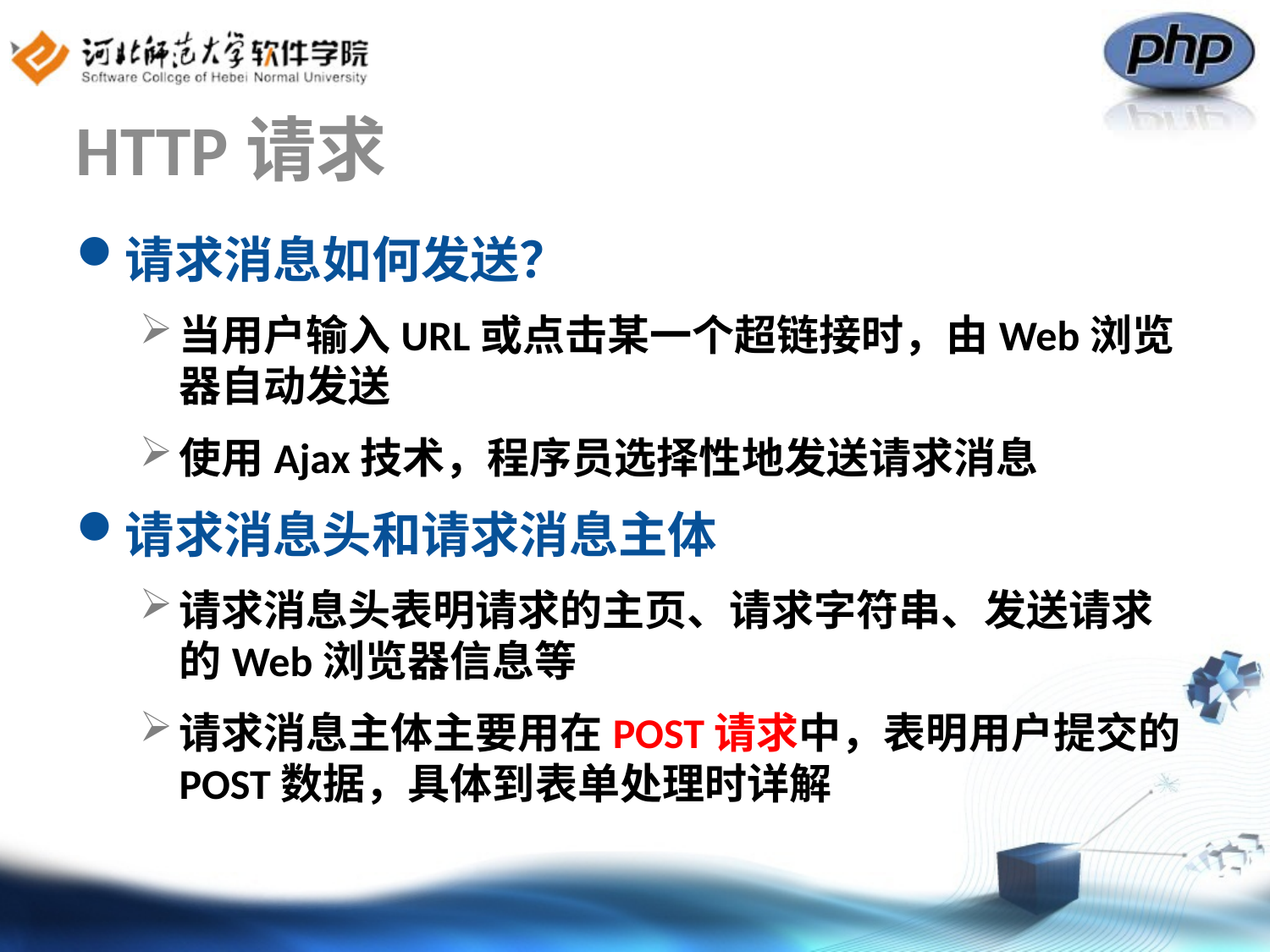

# HTTP请求
请求消息如何发送？
当用户输入URL或点击某一个超链接时，由Web浏览器自动发送
使用Ajax技术，程序员选择性地发送请求消息
请求消息头和请求消息主体
请求消息头表明请求的主页、请求字符串、发送请求的Web浏览器信息等
请求消息主体主要用在POST请求中，表明用户提交的POST数据，具体到表单处理时详解